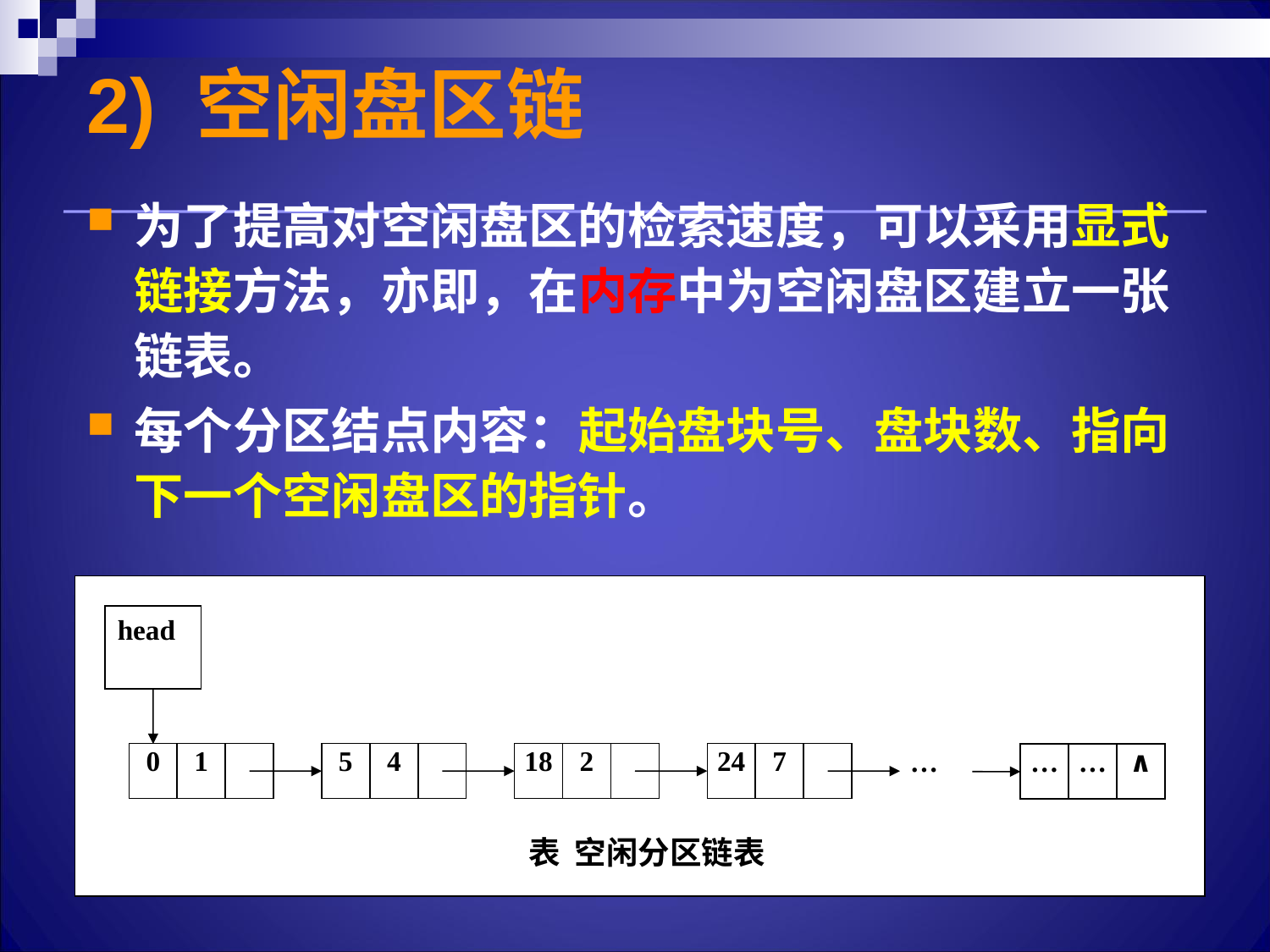

2) 空闲盘区链
为了提高对空闲盘区的检索速度，可以采用显式链接方法，亦即，在内存中为空闲盘区建立一张链表。
每个分区结点内容：起始盘块号、盘块数、指向下一个空闲盘区的指针。

head

0
1

5
4

18
2

24
7

…

…
…
∧

表  空闲分区链表